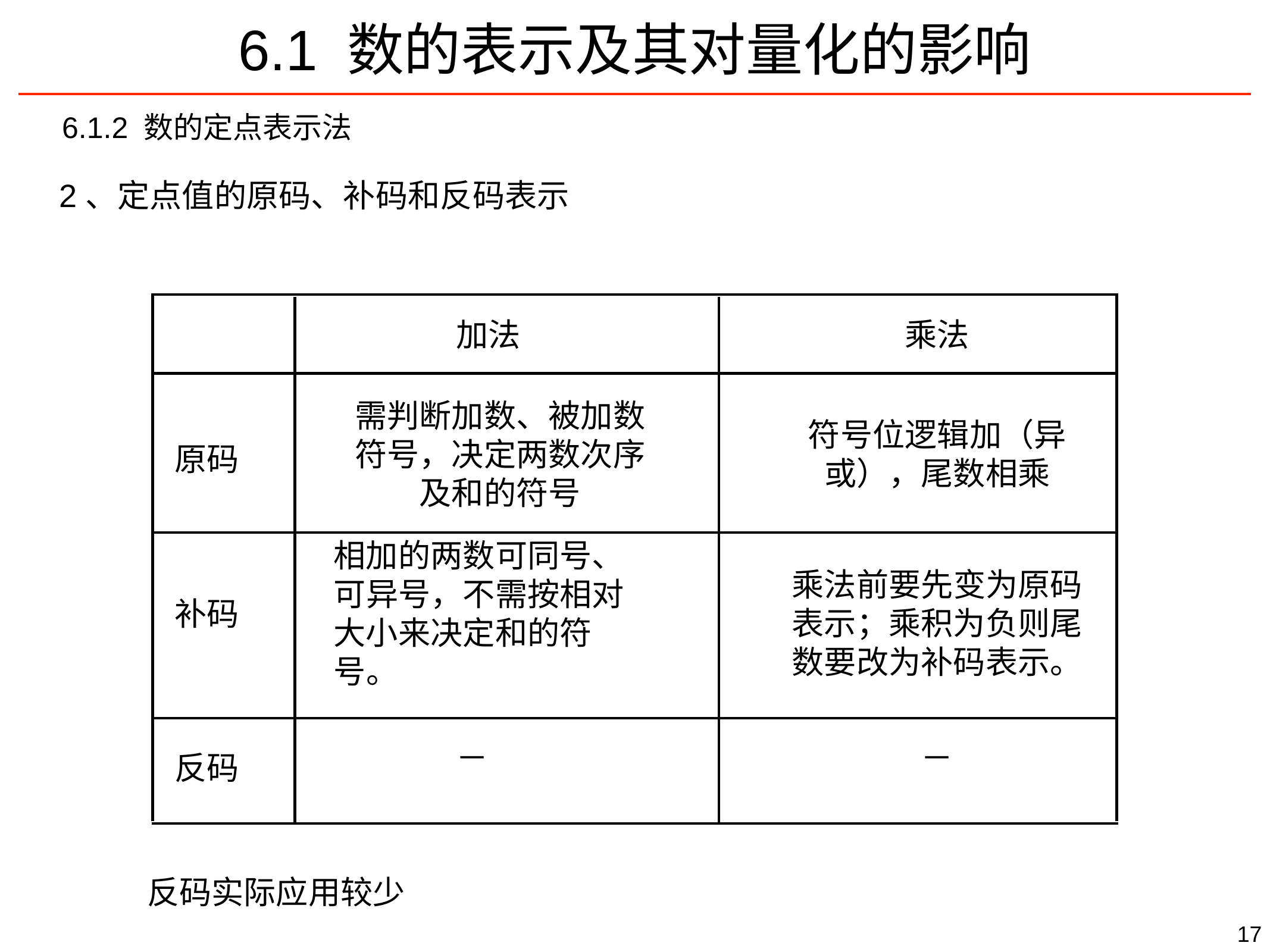

# 6.1 数的表示及其对量化的影响
6.1.2 数的定点表示法
2、定点值的原码、补码和反码表示

加法
乘法

需判断加数、被加数符号，决定两数次序及和的符号
符号位逻辑加（异或），尾数相乘
原码

补码

反码

相加的两数可同号、可异号，不需按相对大小来决定和的符号。
乘法前要先变为原码表示；乘积为负则尾数要改为补码表示。

－
－

反码实际应用较少
17